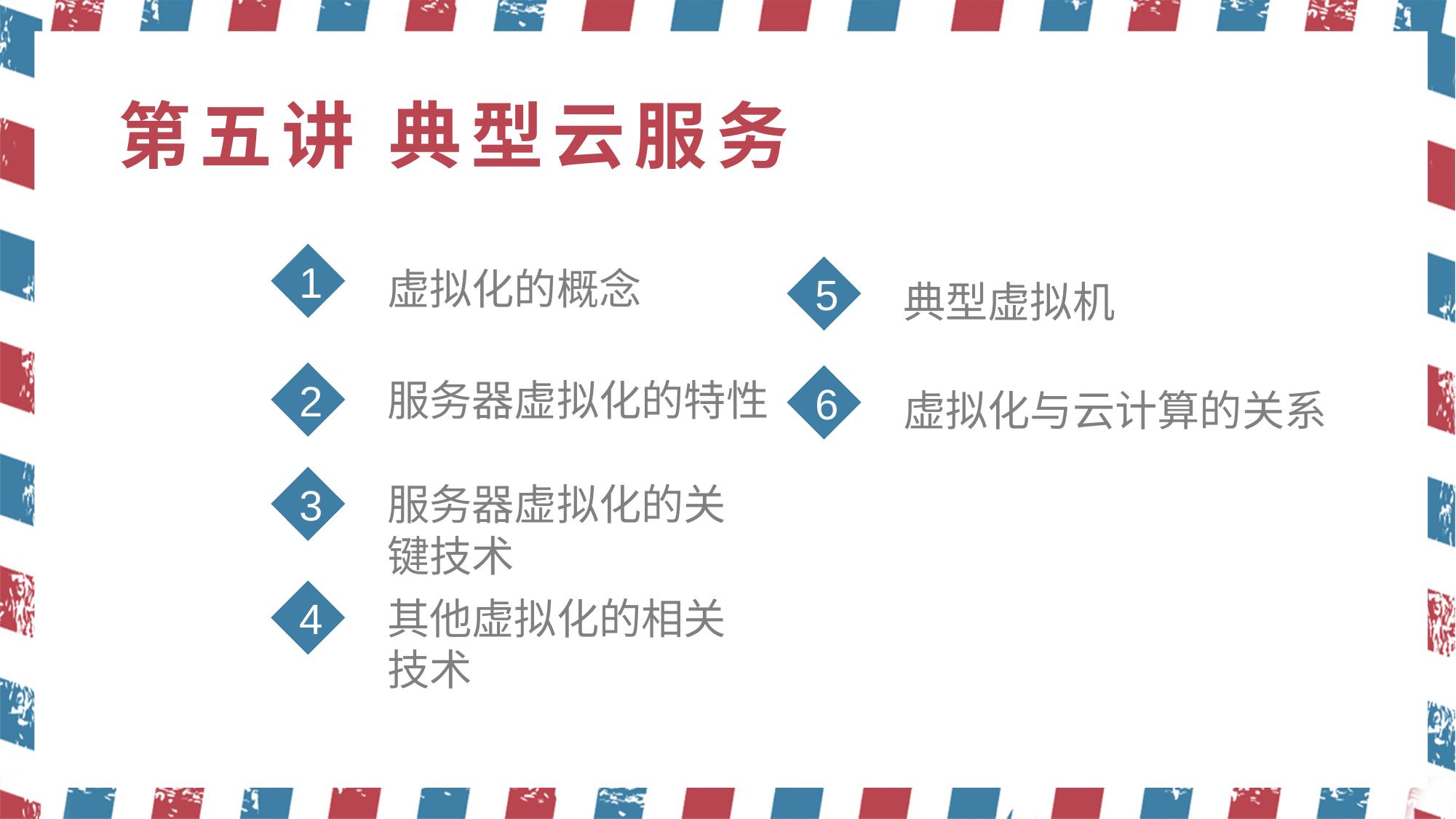

第五讲 典型云服务
1
5
虚拟化的概念
典型虚拟机
2
6
服务器虚拟化的特性
虚拟化与云计算的关系
3
服务器虚拟化的关键技术
4
其他虚拟化的相关技术